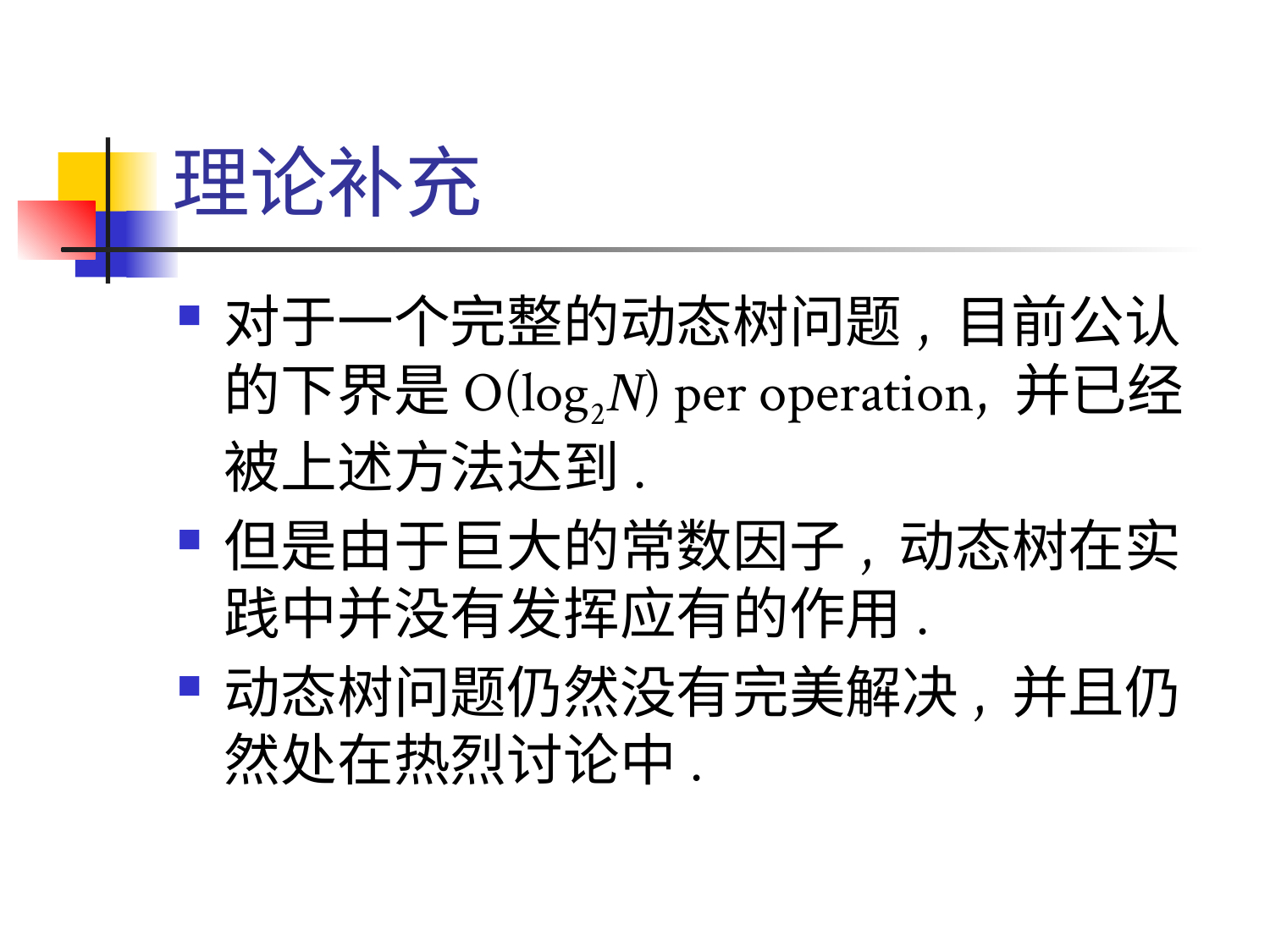

# 理论补充
对于一个完整的动态树问题, 目前公认的下界是O(log2N) per operation, 并已经被上述方法达到.
但是由于巨大的常数因子, 动态树在实践中并没有发挥应有的作用.
动态树问题仍然没有完美解决, 并且仍然处在热烈讨论中.